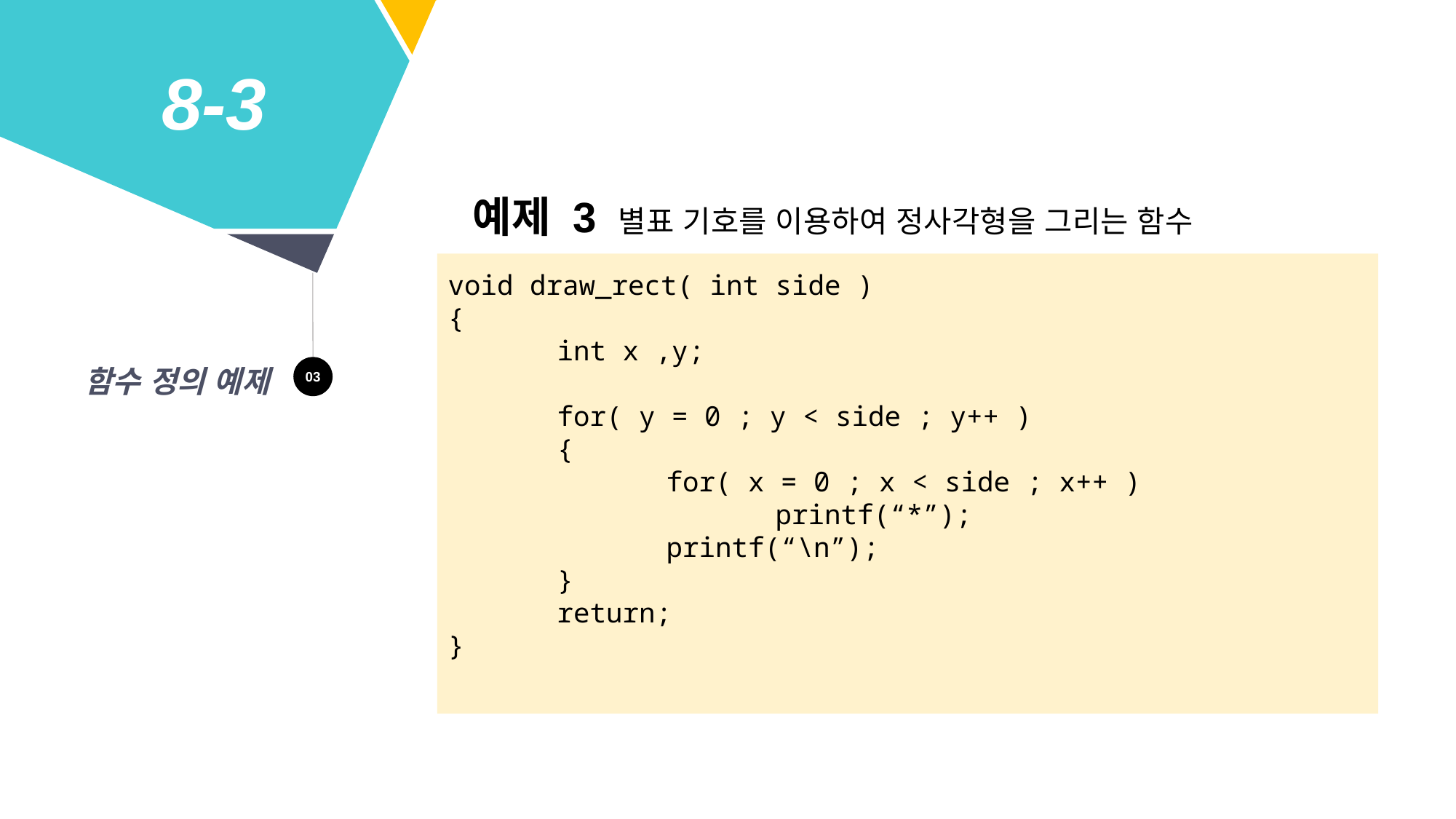

8-3
예제 3 별표 기호를 이용하여 정사각형을 그리는 함수
void draw_rect( int side )
{
	int x ,y;

	for( y = 0 ; y < side ; y++ )
	{
		for( x = 0 ; x < side ; x++ )
			printf(“*”);
		printf(“\n”);
	}
	return;
}
03
함수 정의 예제